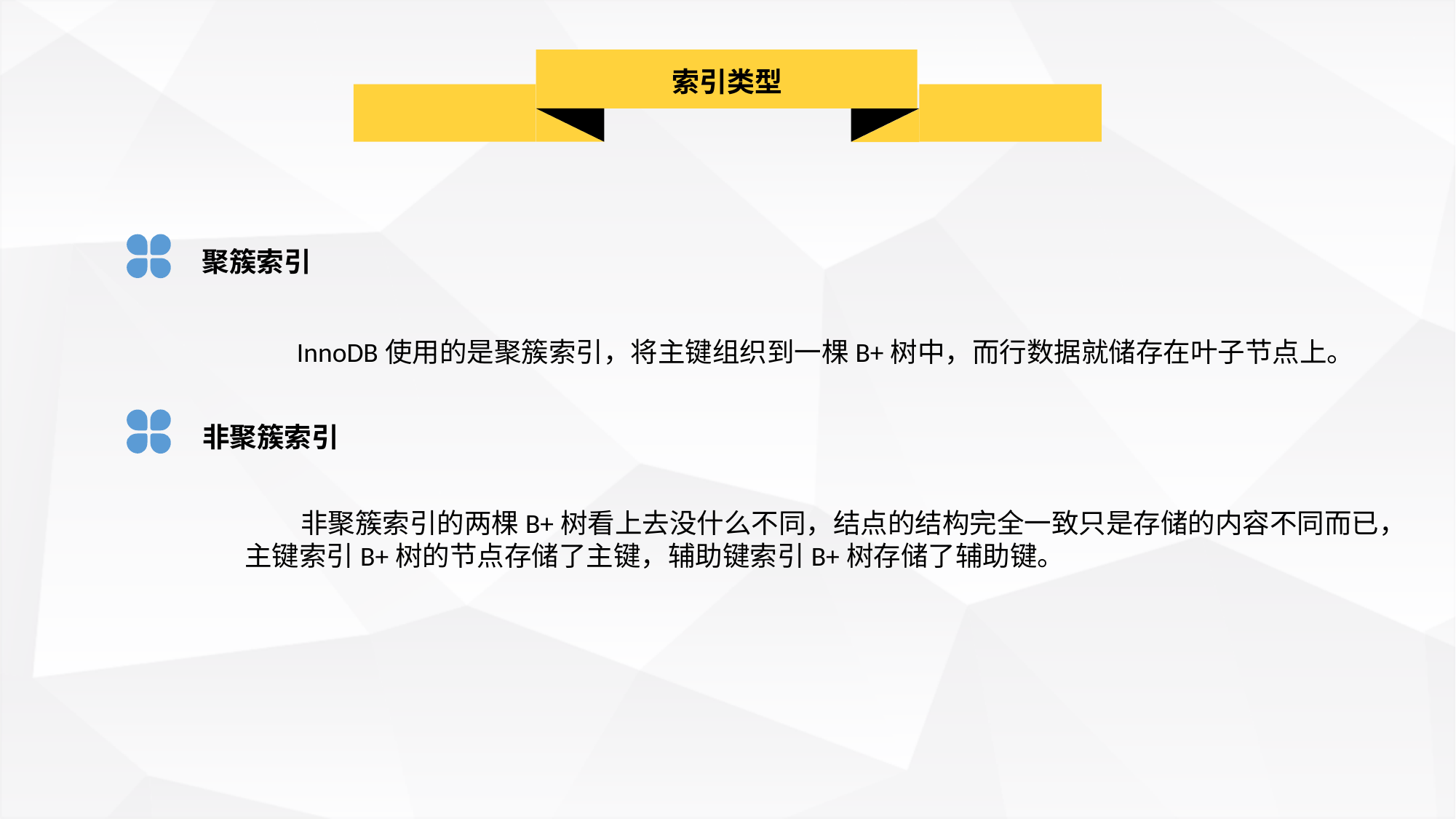

# 索引类型

聚簇索引
         InnoDB使用的是聚簇索引，将主键组织到一棵B+树中，而行数据就储存在叶子节点上。

非聚簇索引
        非聚簇索引的两棵B+树看上去没什么不同，结点的结构完全一致只是存储的内容不同而已，
主键索引B+树的节点存储了主键，辅助键索引B+树存储了辅助键。